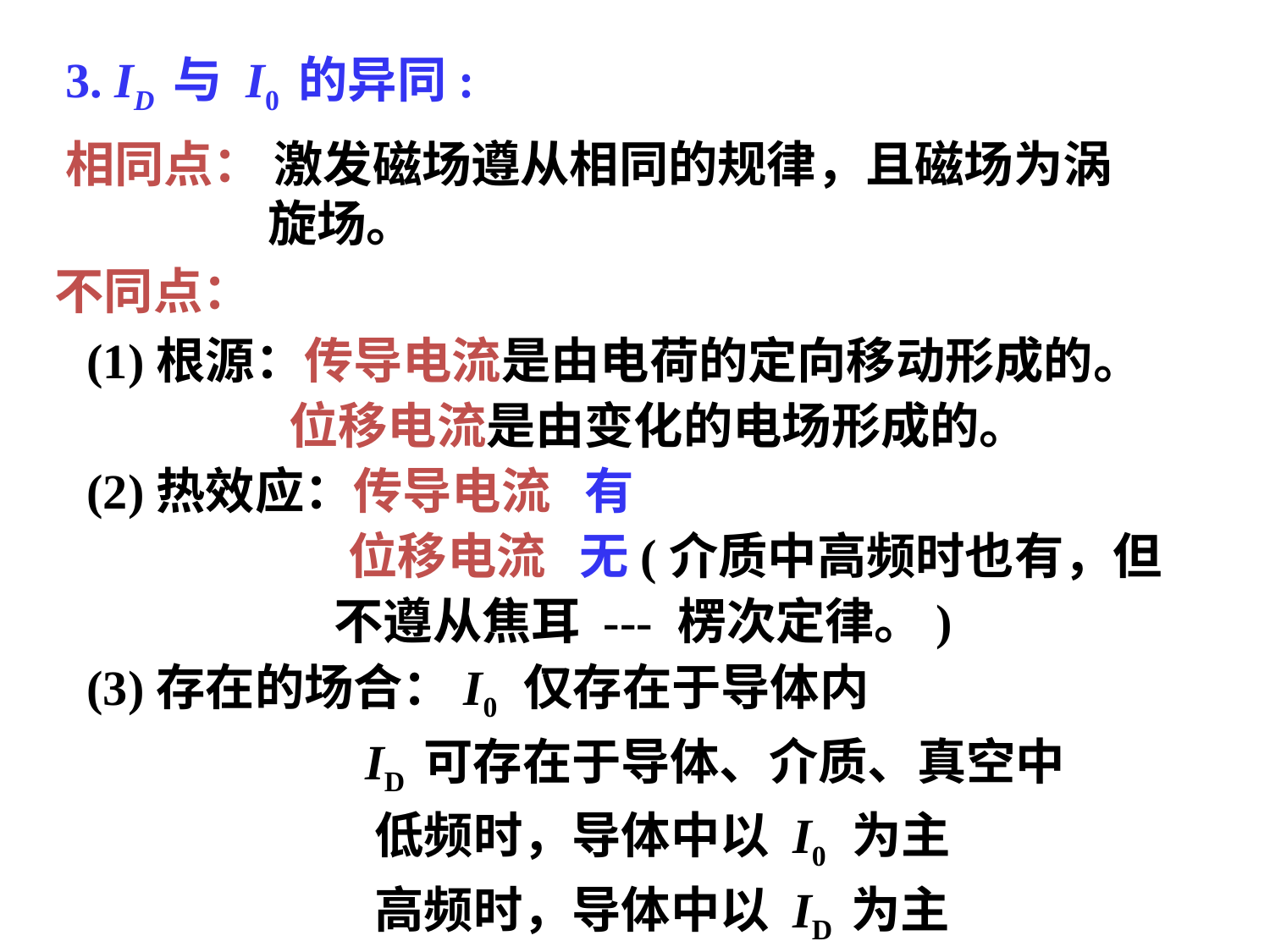

3. ID 与 I0 的异同:
相同点： 激发磁场遵从相同的规律，且磁场为涡
                 旋场。
不同点：
(1)根源：传导电流是由电荷的定向移动形成的。
                 位移电流是由变化的电场形成的。
(2)热效应：传导电流   有
	           位移电流   无(介质中高频时也有，但
                     不遵从焦耳 --- 楞次定律。)
(3)存在的场合：I0  仅存在于导体内
		  ID 可存在于导体、介质、真空中
		  低频时，导体中以 I0  为主
		  高频时，导体中以 ID 为主